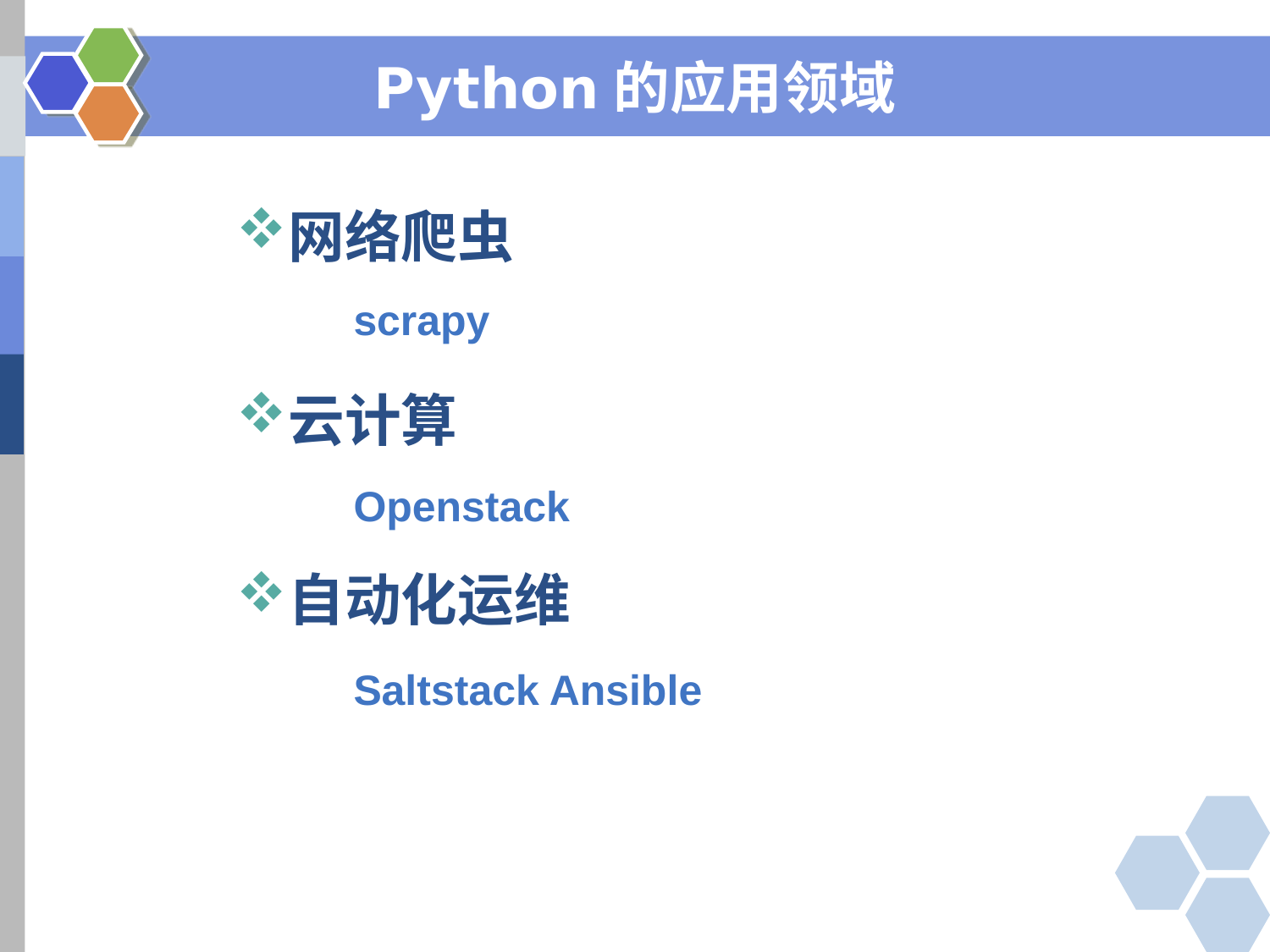

Python的应用领域

网络爬虫
scrapy

云计算
Openstack
自动化运维

Saltstack Ansible